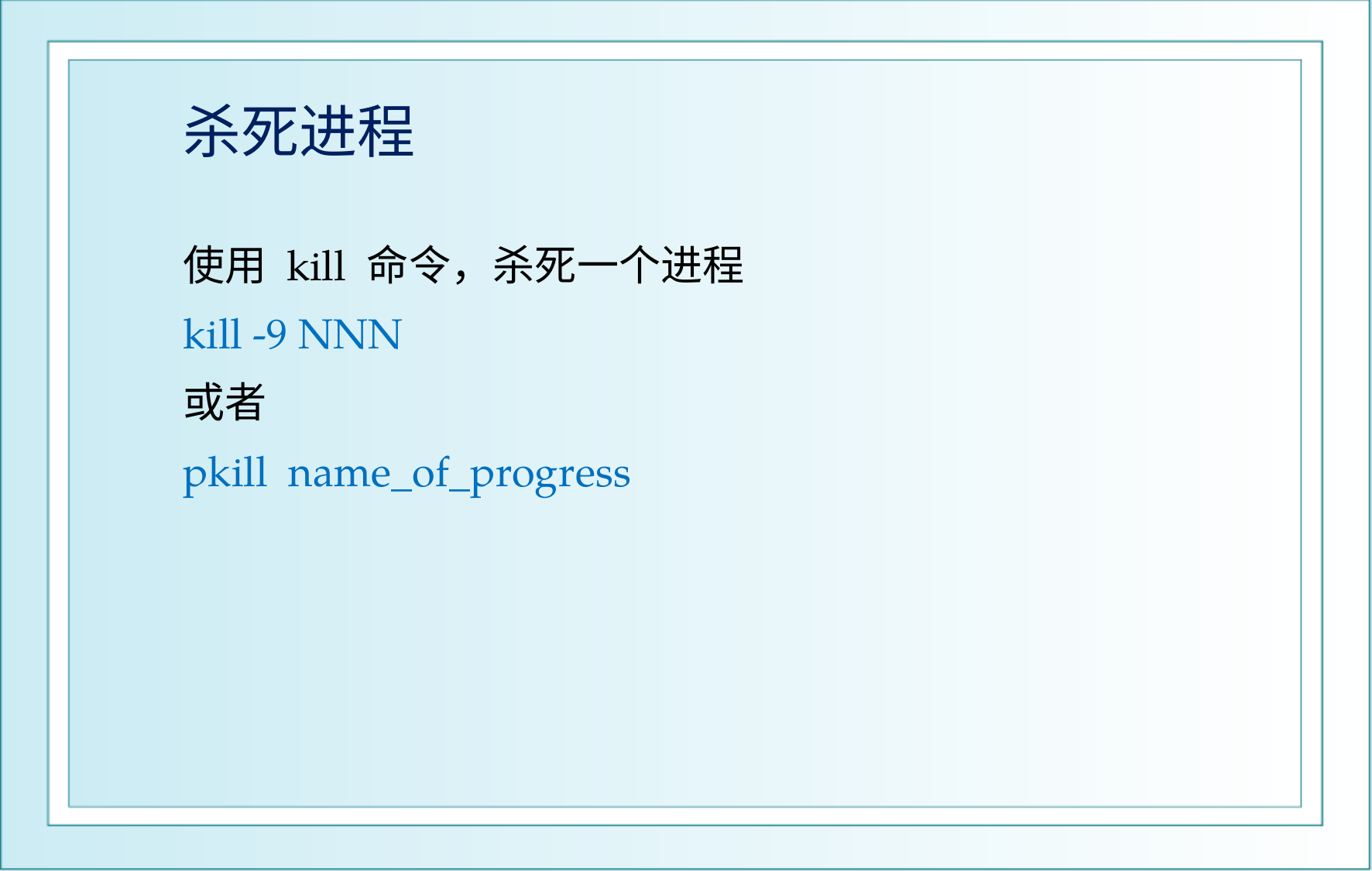

# 杀死进程
使用 kill 命令，杀死一个进程
kill -9 NNN
或者
pkill  name_of_progress